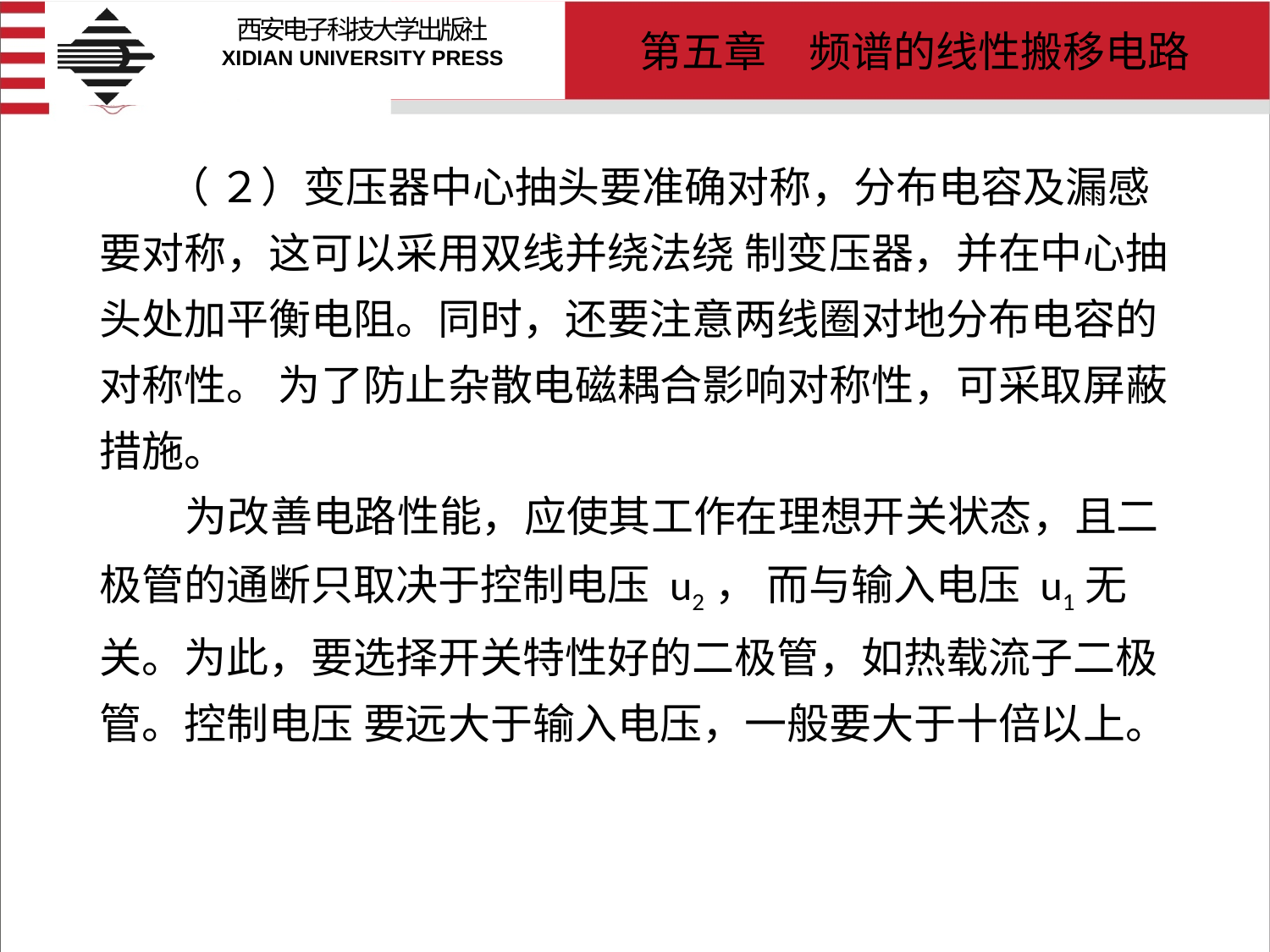

# （ ２）变压器中心抽头要准确对称，分布电容及漏感要对称，这可以采用双线并绕法绕 制变压器，并在中心抽头处加平衡电阻。同时，还要注意两线圈对地分布电容的对称性。 为了防止杂散电磁耦合影响对称性，可采取屏蔽措施。 为改善电路性能，应使其工作在理想开关状态，且二极管的通断只取决于控制电压 u2， 而与输入电压 u1无关。为此，要选择开关特性好的二极管，如热载流子二极管。控制电压 要远大于输入电压，一般要大于十倍以上。